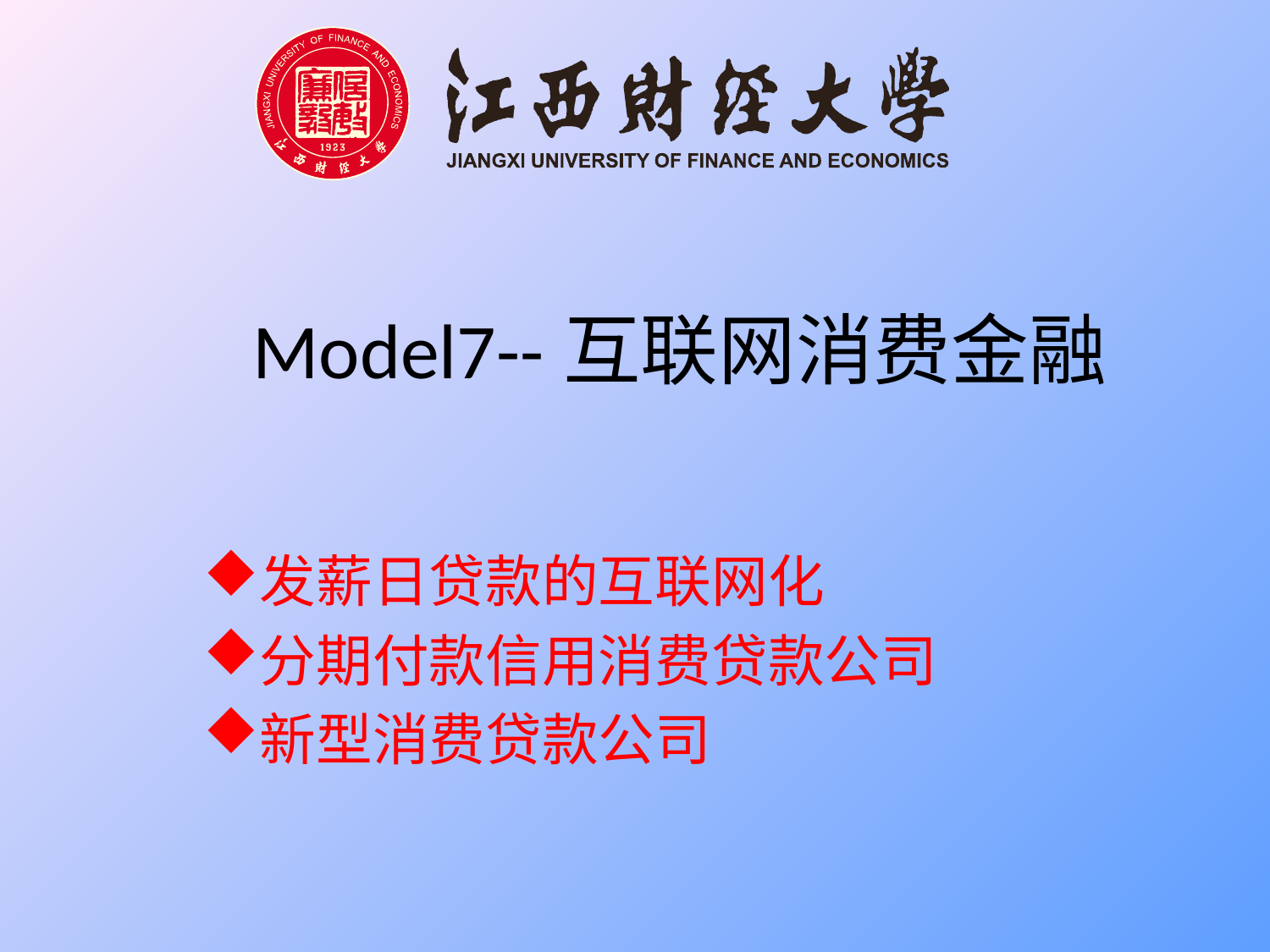

Model7--互联网消费金融
发薪日贷款的互联网化
分期付款信用消费贷款公司
新型消费贷款公司